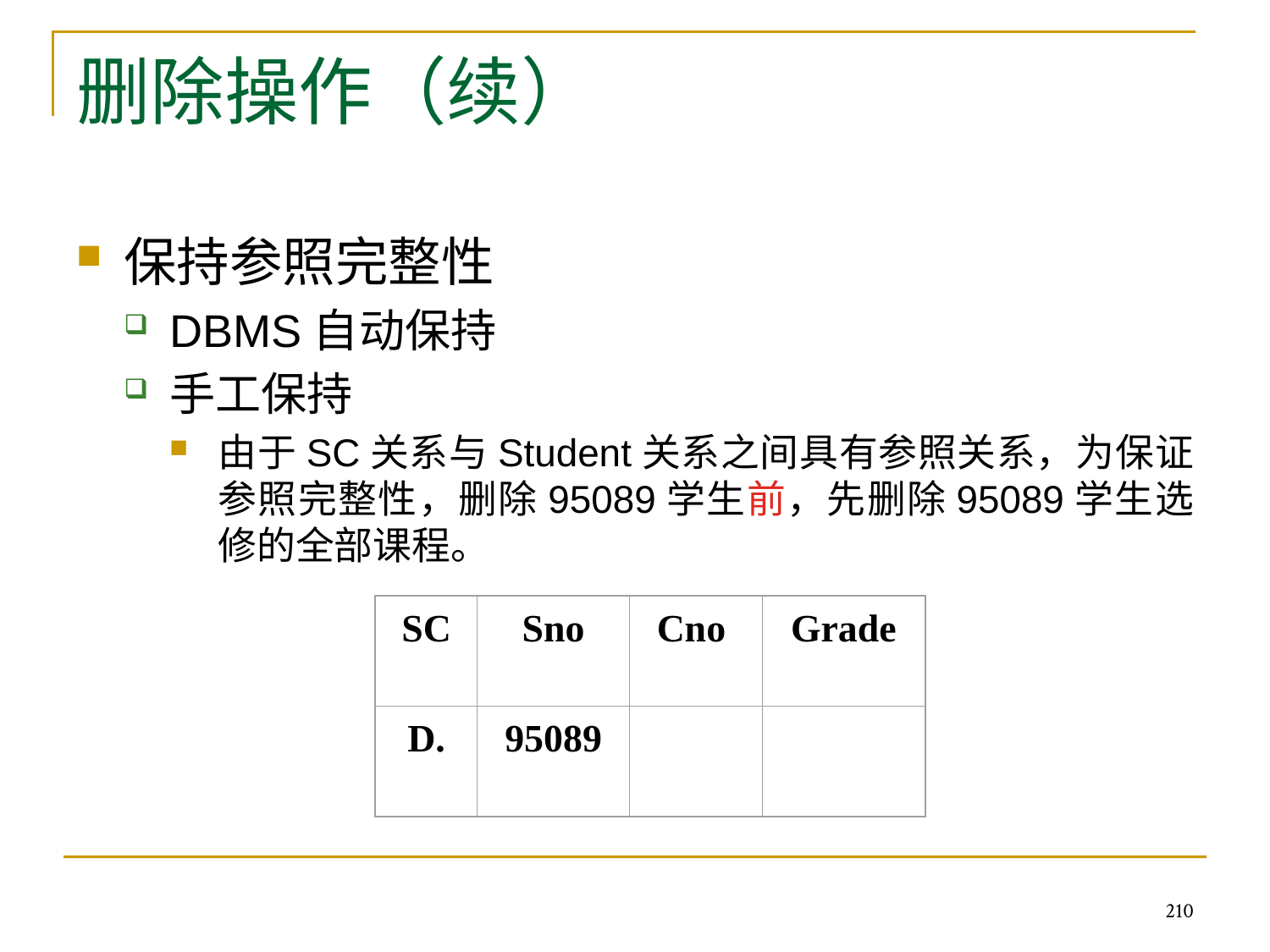

# 删除操作（续）
保持参照完整性
DBMS自动保持
手工保持
由于SC关系与Student关系之间具有参照关系，为保证参照完整性，删除95089学生前，先删除95089学生选修的全部课程。

SC

Sno

Cno

Grade

D.

95089

210